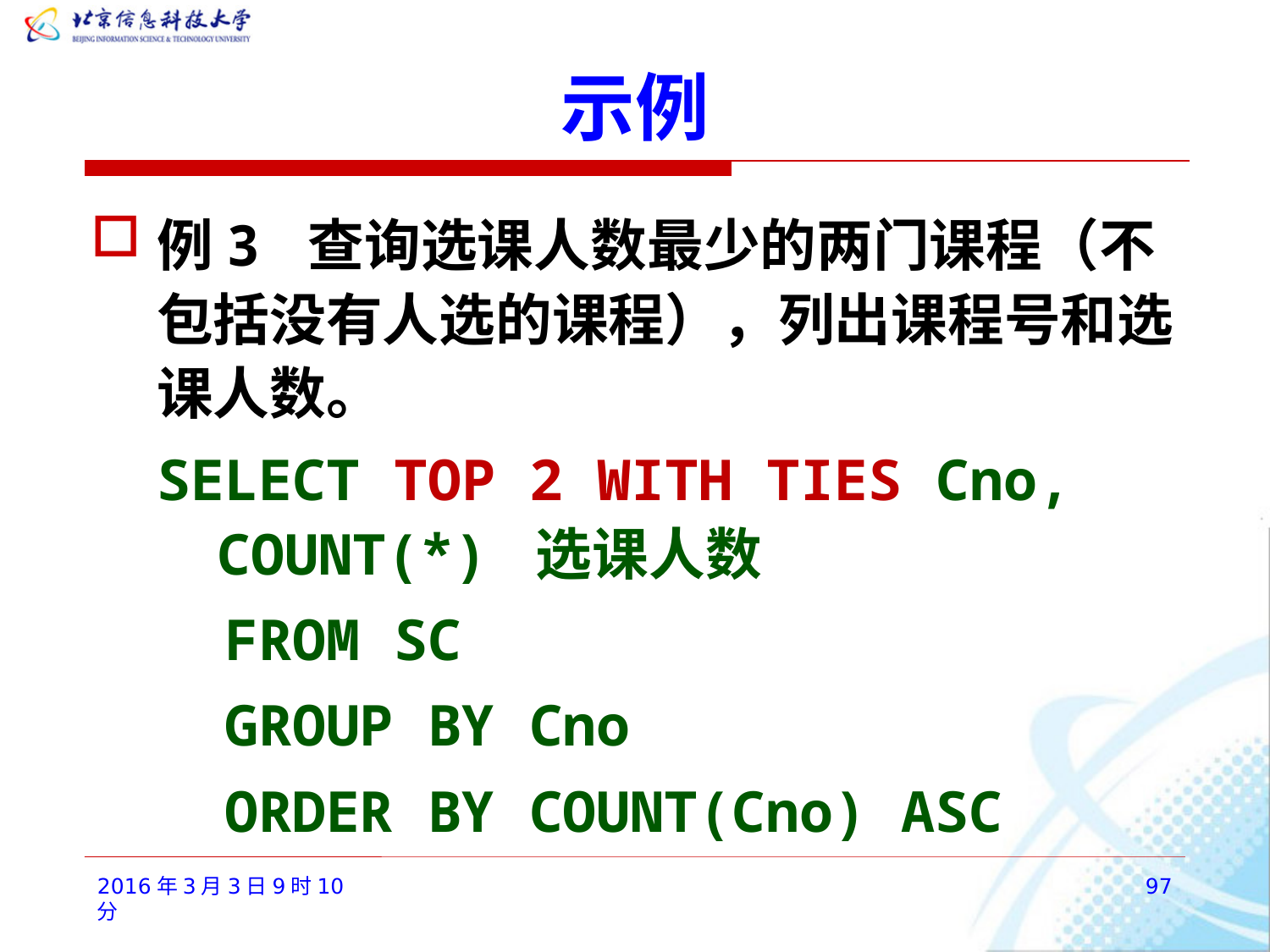

# 示例
例3 查询选课人数最少的两门课程（不包括没有人选的课程），列出课程号和选课人数。
SELECT TOP 2 WITH TIES Cno, COUNT(*) 选课人数
  FROM SC
  GROUP BY Cno
  ORDER BY COUNT(Cno) ASC
2016年3月3日9时10分
97